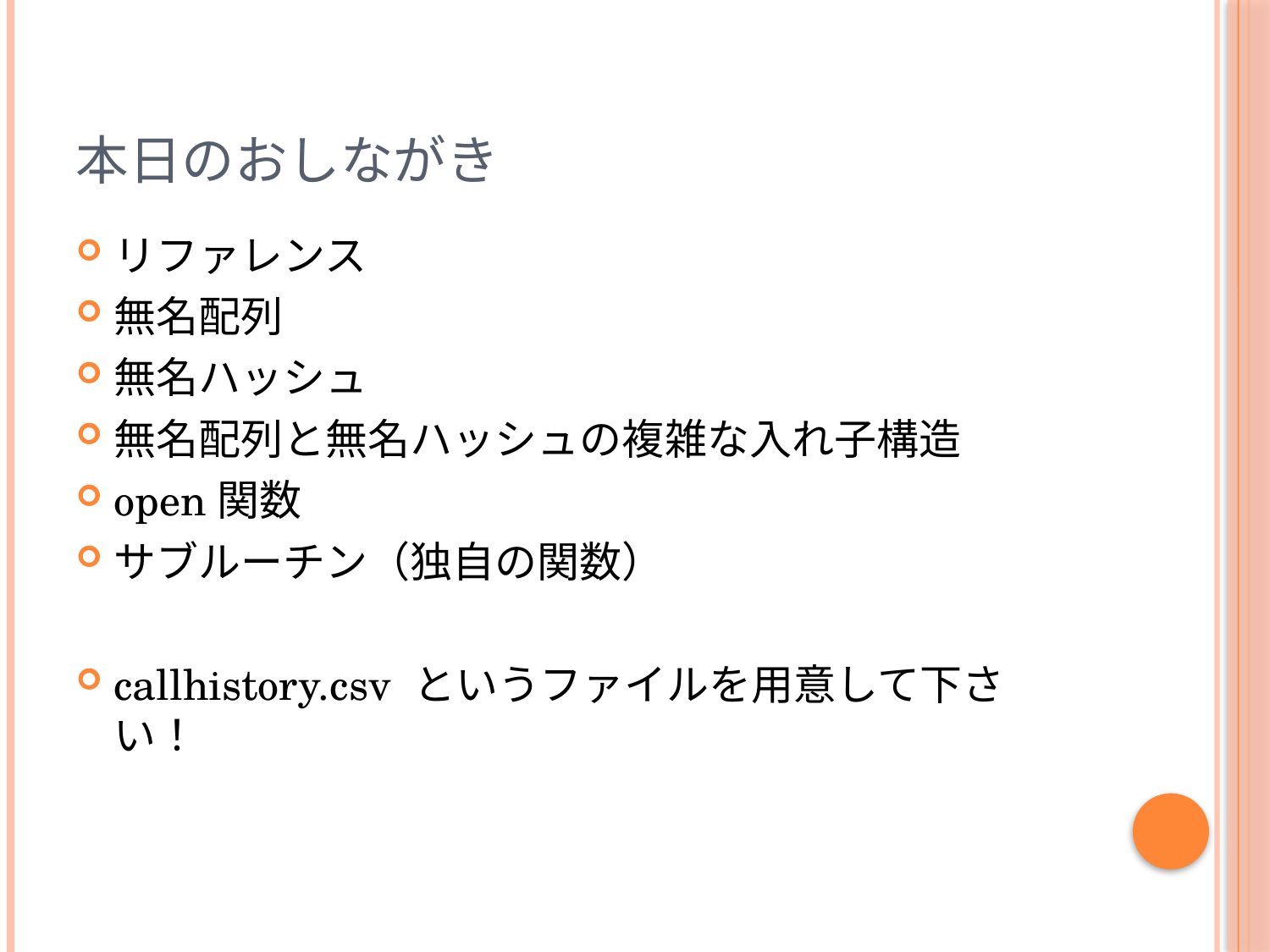

# 本日のおしながき
リファレンス
無名配列
無名ハッシュ
無名配列と無名ハッシュの複雑な入れ子構造
open関数
サブルーチン（独自の関数）

callhistory.csv というファイルを用意して下さい！